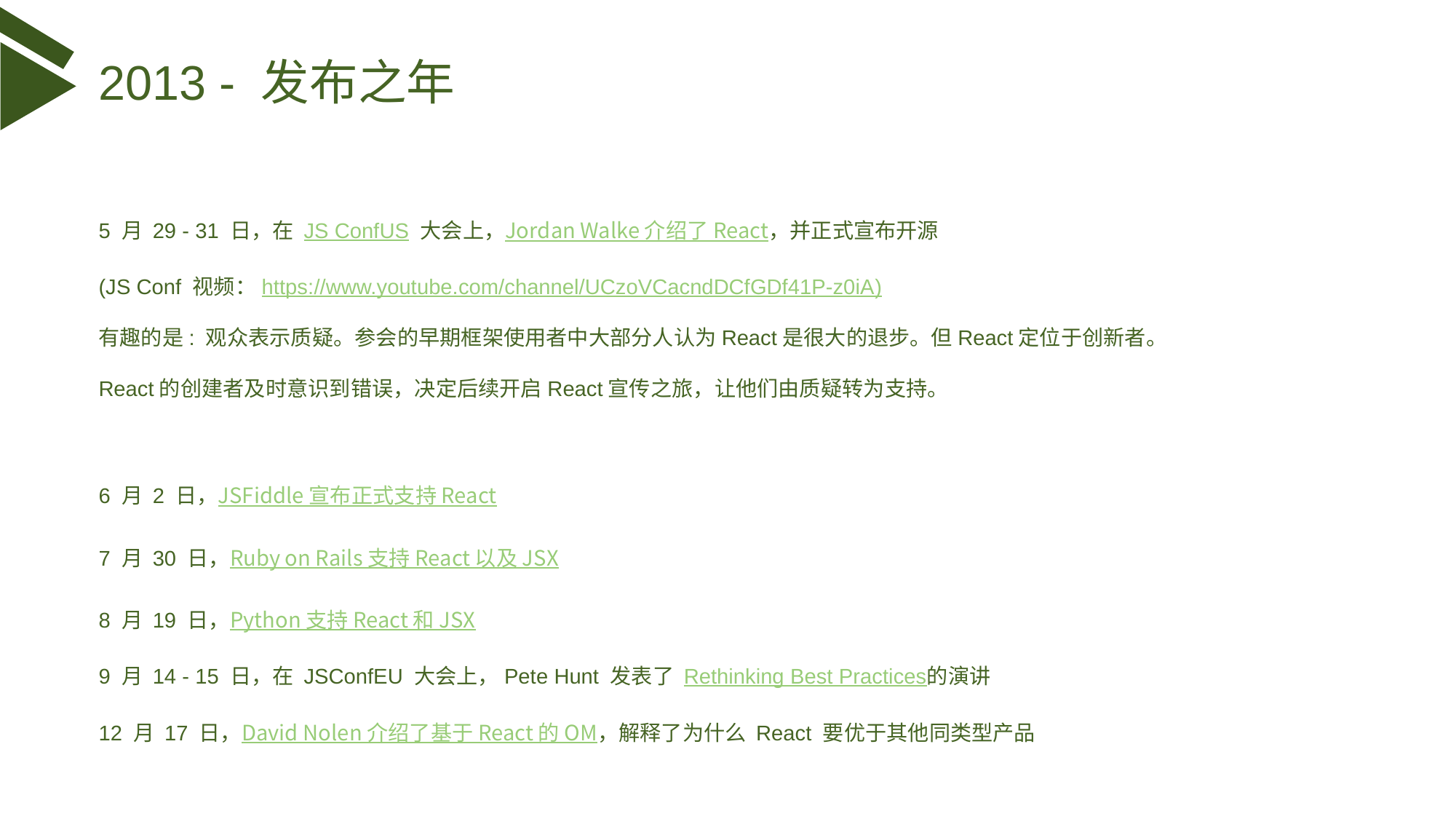

2013 - 发布之年

5 月 29 - 31 日，在 JS ConfUS 大会上，Jordan Walke 介绍了 React，并正式宣布开源
(JS Conf 视频：https://www.youtube.com/channel/UCzoVCacndDCfGDf41P-z0iA)
有趣的是: 观众表示质疑。参会的早期框架使用者中大部分人认为React是很大的退步。但React定位于创新者。
React的创建者及时意识到错误，决定后续开启React宣传之旅，让他们由质疑转为支持。

6 月 2 日，JSFiddle 宣布正式支持 React
7 月 30 日，Ruby on Rails 支持 React 以及 JSX
8 月 19 日，Python 支持 React 和 JSX
9 月 14 - 15 日，在 JSConfEU 大会上，Pete Hunt 发表了 Rethinking Best Practices的演讲
12 月 17 日，David Nolen 介绍了基于 React 的 OM，解释了为什么 React 要优于其他同类型产品